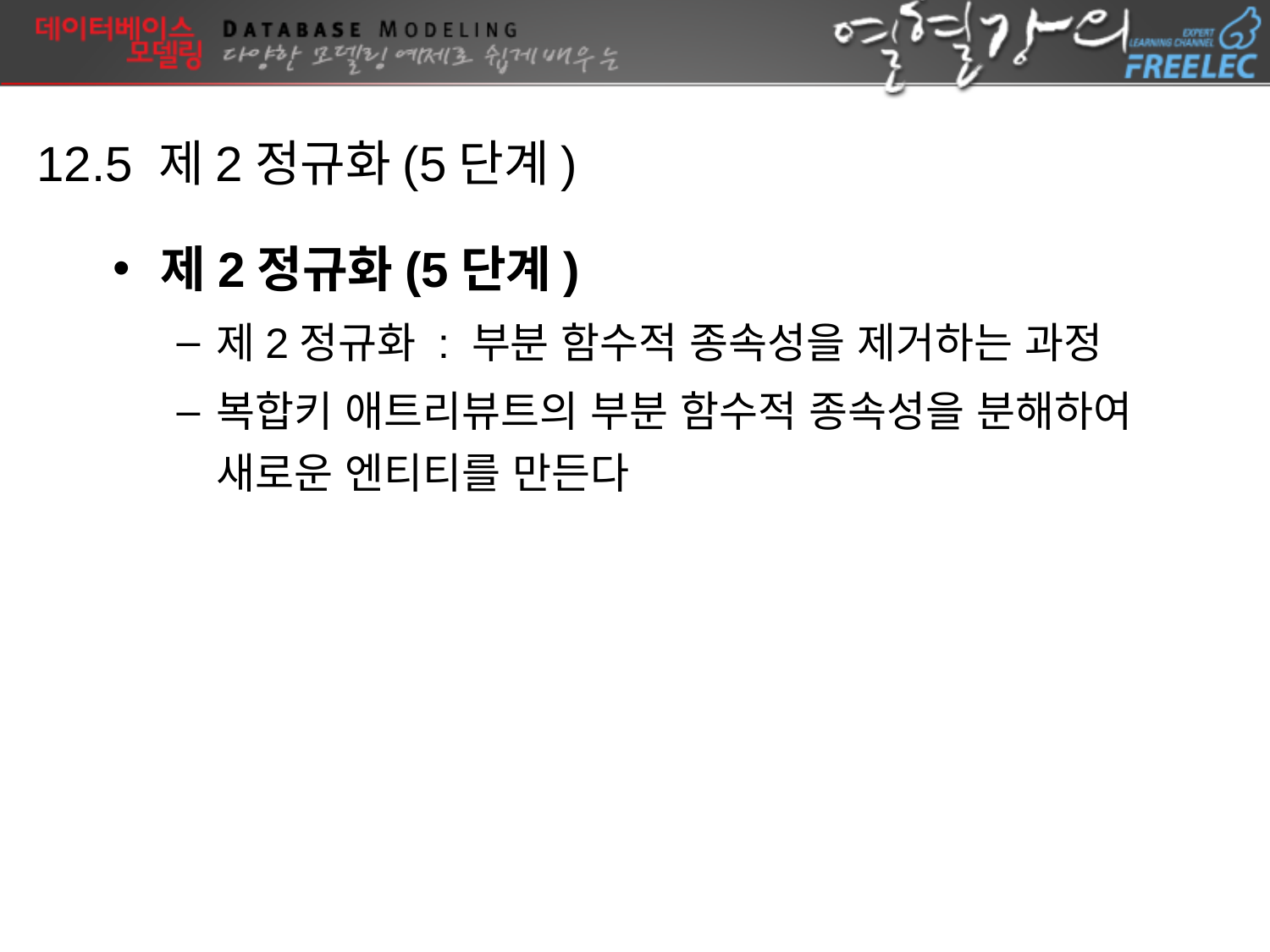

12.5 제2정규화(5단계)
제2정규화(5단계)
제2정규화 : 부분 함수적 종속성을 제거하는 과정
복합키 애트리뷰트의 부분 함수적 종속성을 분해하여 새로운 엔티티를 만든다